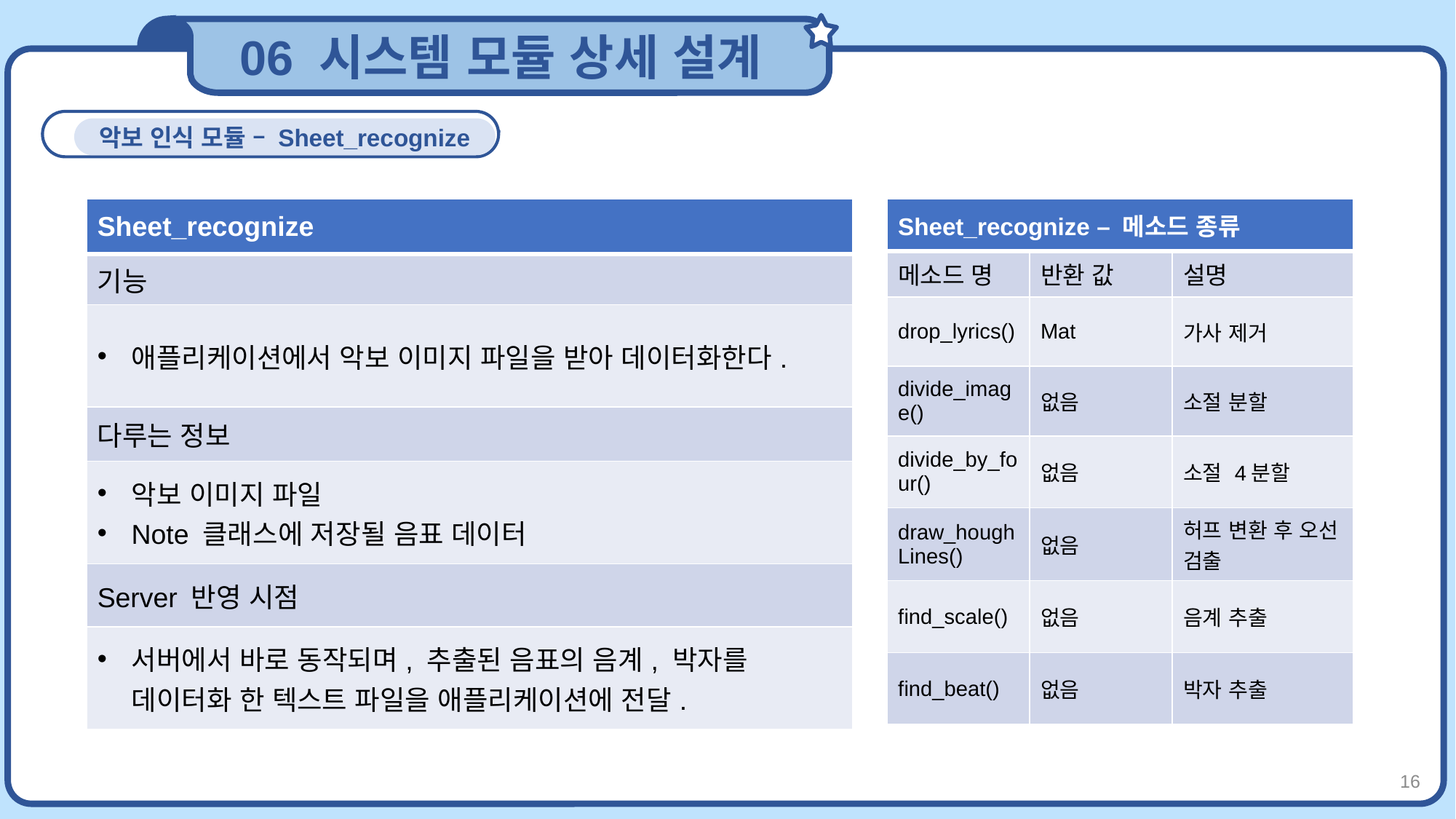

06 시스템 모듈 상세 설계

CONTENTS
악보 인식 모듈 – Sheet_recognize
| Sheet\_recognize |
| --- |
| 기능 |
| 애플리케이션에서 악보 이미지 파일을 받아 데이터화한다. |
| 다루는 정보 |
| 악보 이미지 파일 Note 클래스에 저장될 음표 데이터 |
| Server 반영 시점 |
| 서버에서 바로 동작되며, 추출된 음표의 음계, 박자를 데이터화 한 텍스트 파일을 애플리케이션에 전달. |
| Sheet\_recognize – 메소드 종류 |  |  |
| --- | --- | --- |
| 메소드 명 | 반환 값 | 설명 |
| drop\_lyrics() | Mat | 가사 제거 |
| divide\_image() | 없음 | 소절 분할 |
| divide\_by\_four() | 없음 | 소절 4분할 |
| draw\_houghLines() | 없음 | 허프 변환 후 오선 검출 |
| find\_scale() | 없음 | 음계 추출 |
| find\_beat() | 없음 | 박자 추출 |
16